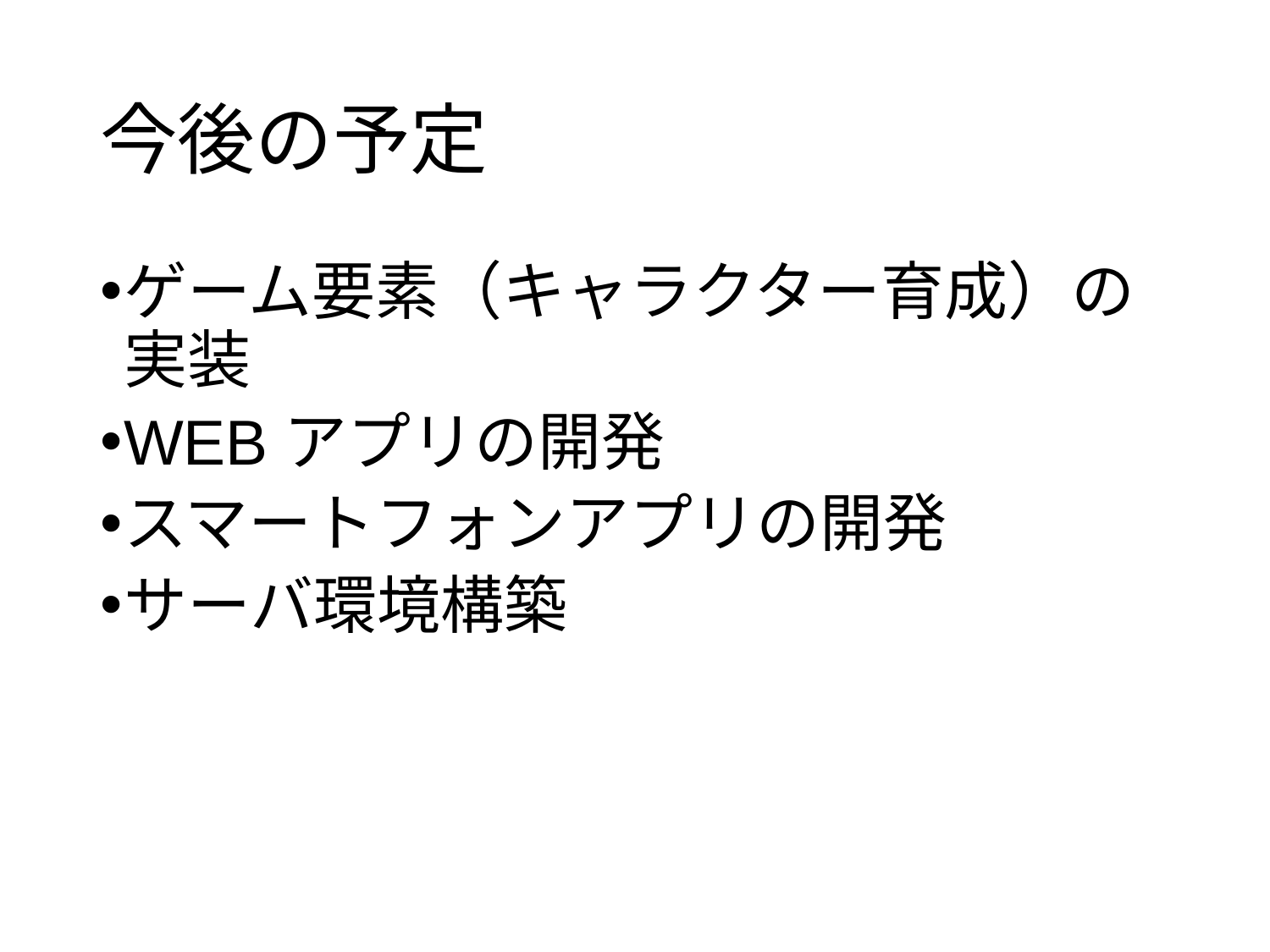

# 今後の予定
ゲーム要素（キャラクター育成）の
実装
WEBアプリの開発
スマートフォンアプリの開発
サーバ環境構築